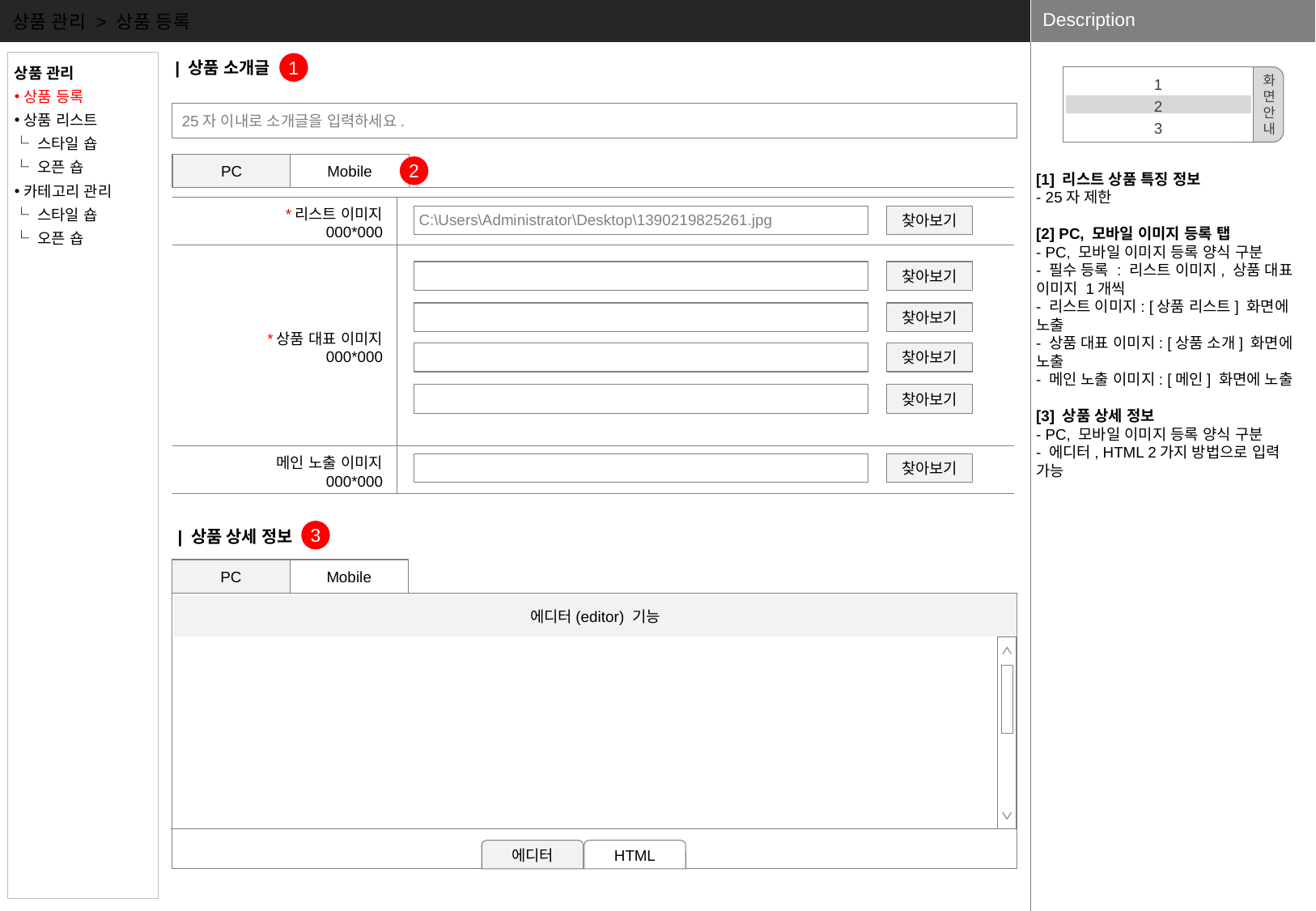

상품 관리 > 상품 등록

[1] 리스트 상품 특징 정보
- 25자 제한

[2] PC, 모바일 이미지 등록 탭
- PC, 모바일 이미지 등록 양식 구분
- 필수 등록 : 리스트 이미지, 상품 대표 이미지 1개씩
- 리스트 이미지: [상품 리스트] 화면에 노출
- 상품 대표 이미지: [상품 소개] 화면에 노출
- 메인 노출 이미지: [메인] 화면에 노출

[3] 상품 상세 정보
- PC, 모바일 이미지 등록 양식 구분
- 에디터, HTML 2가지 방법으로 입력 가능
상품 관리
상품 등록
상품 리스트
└ 스타일 숍
└ 오픈 숍
카테고리 관리
└ 스타일 숍
└ 오픈 숍

1
| 상품 소개글
1
2
3
화
면
안
내

 25자 이내로 소개글을 입력하세요.
PC
Mobile
2
| \*리스트 이미지 000\*000 |  |
| --- | --- |
| \*상품 대표 이미지 000\*000 |  |
| 메인 노출 이미지 000\*000 |  |
C:\Users\Administrator\Desktop\1390219825261.jpg
찾아보기

찾아보기

찾아보기

찾아보기

찾아보기

찾아보기
3
| 상품 상세 정보
PC
Mobile

에디터(editor) 기능

에디터
HTML